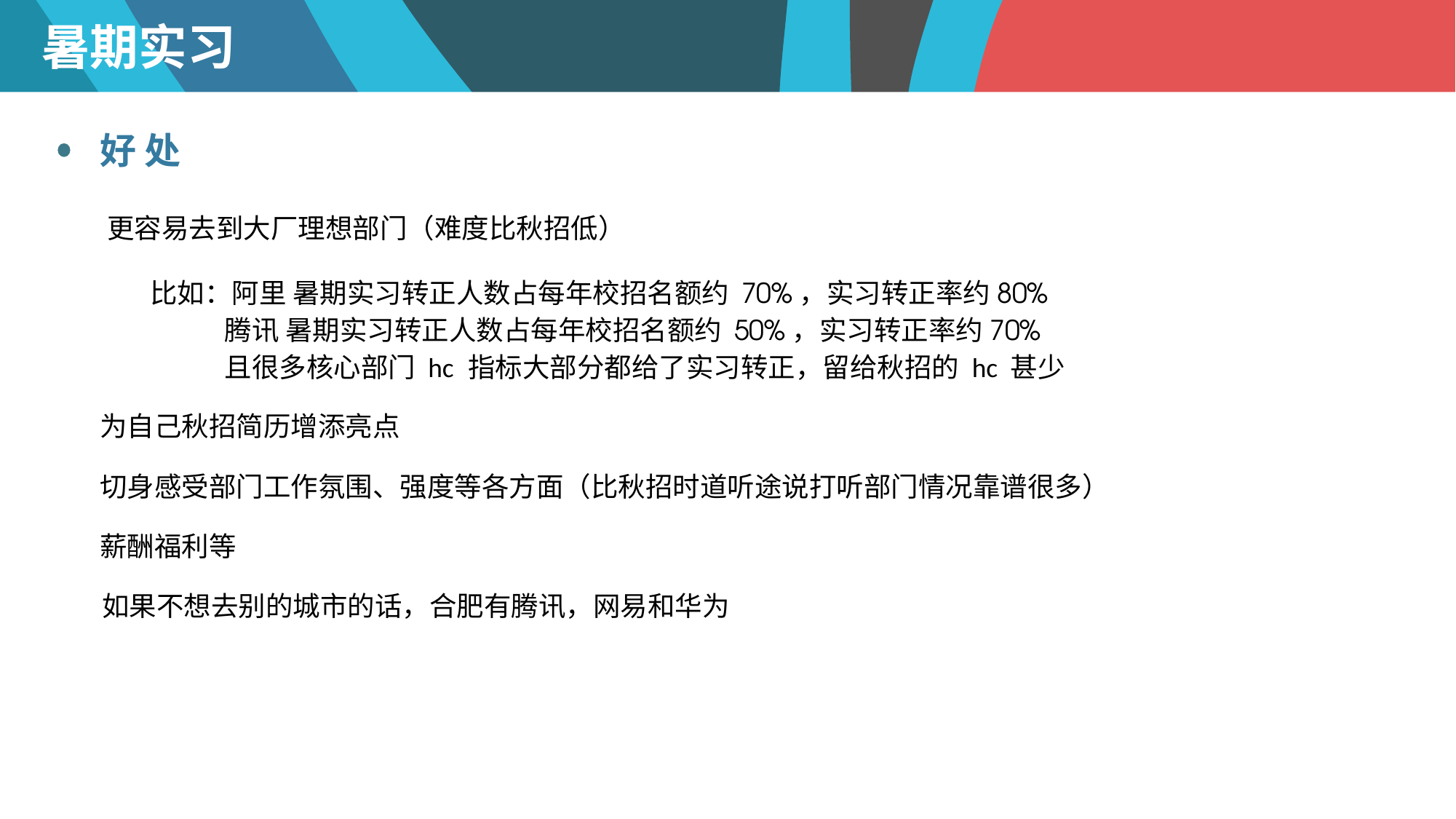

暑期实习
好 处

更容易去到大厂理想部门（难度比秋招低）
比如：阿里 暑期实习转正人数占每年校招名额约 70%，实习转正率约80%
           腾讯 暑期实习转正人数占每年校招名额约 50%，实习转正率约70%
           且很多核心部门 hc 指标大部分都给了实习转正，留给秋招的 hc 甚少
为自己秋招简历增添亮点
切身感受部门工作氛围、强度等各方面（比秋招时道听途说打听部门情况靠谱很多）
薪酬福利等
如果不想去别的城市的话，合肥有腾讯，网易和华为